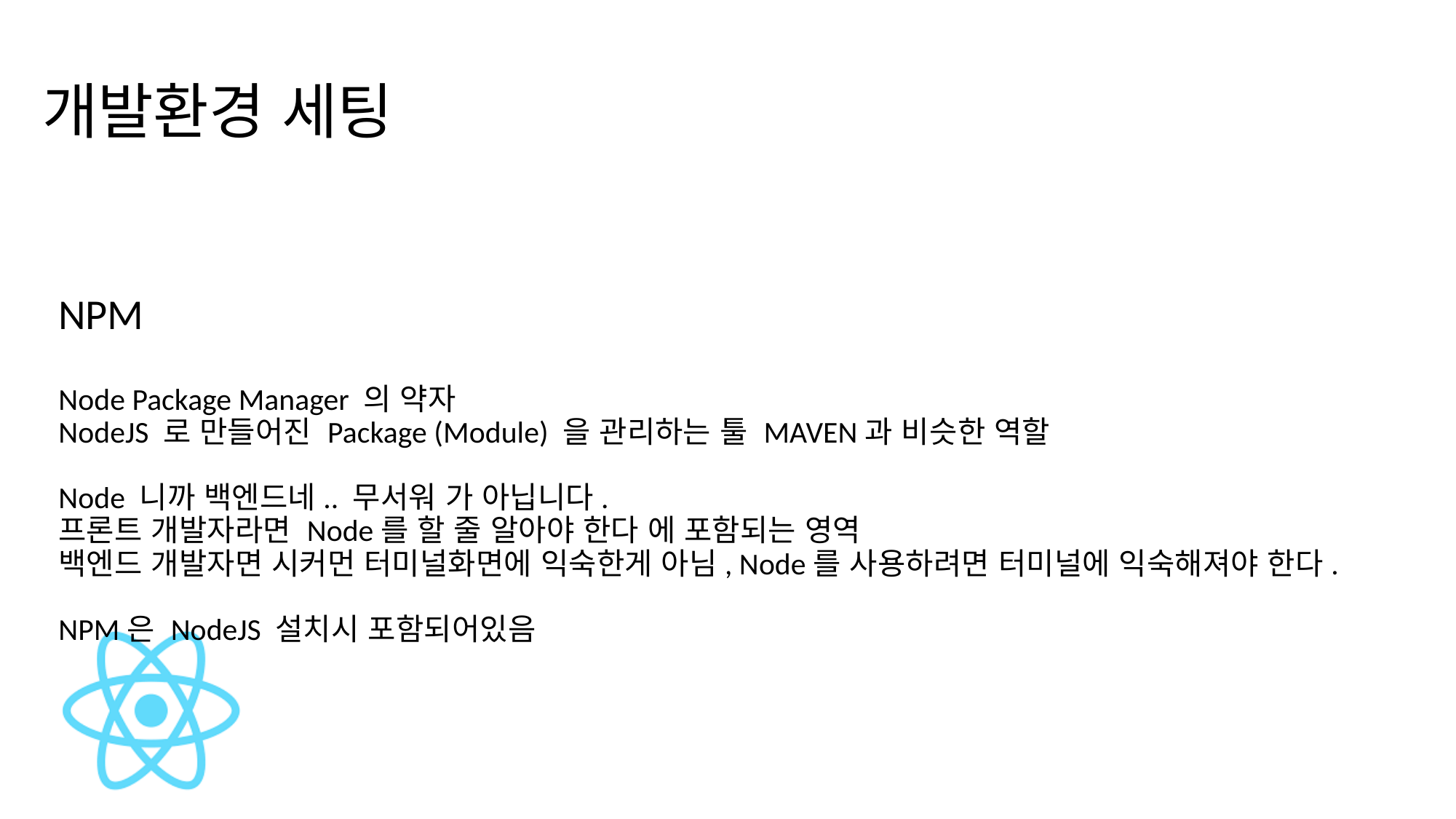

개발환경 세팅

NPM

Node Package Manager 의 약자
NodeJS 로 만들어진 Package (Module) 을 관리하는 툴 MAVEN과 비슷한 역할

Node 니까 백엔드네.. 무서워 가 아닙니다.
프론트 개발자라면 Node를 할 줄 알아야 한다 에 포함되는 영역
백엔드 개발자면 시커먼 터미널화면에 익숙한게 아님, Node를 사용하려면 터미널에 익숙해져야 한다.

NPM은 NodeJS 설치시 포함되어있음